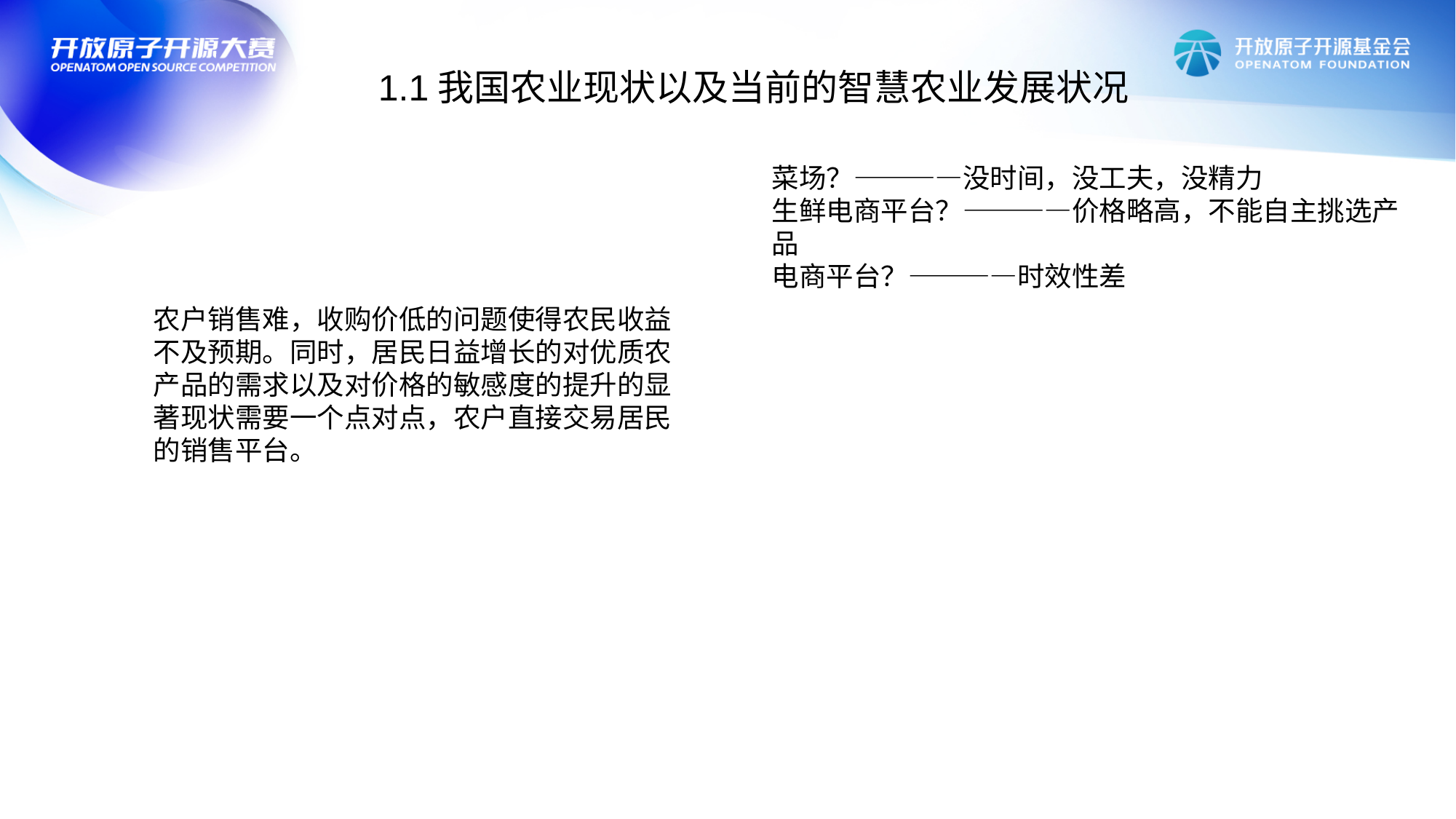

1.1我国农业现状以及当前的智慧农业发展状况
菜场？————没时间，没工夫，没精力
生鲜电商平台？————价格略高，不能自主挑选产品
电商平台？————时效性差
农户销售难，收购价低的问题使得农民收益不及预期。同时，居民日益增长的对优质农产品的需求以及对价格的敏感度的提升的显著现状需要一个点对点，农户直接交易居民的销售平台。